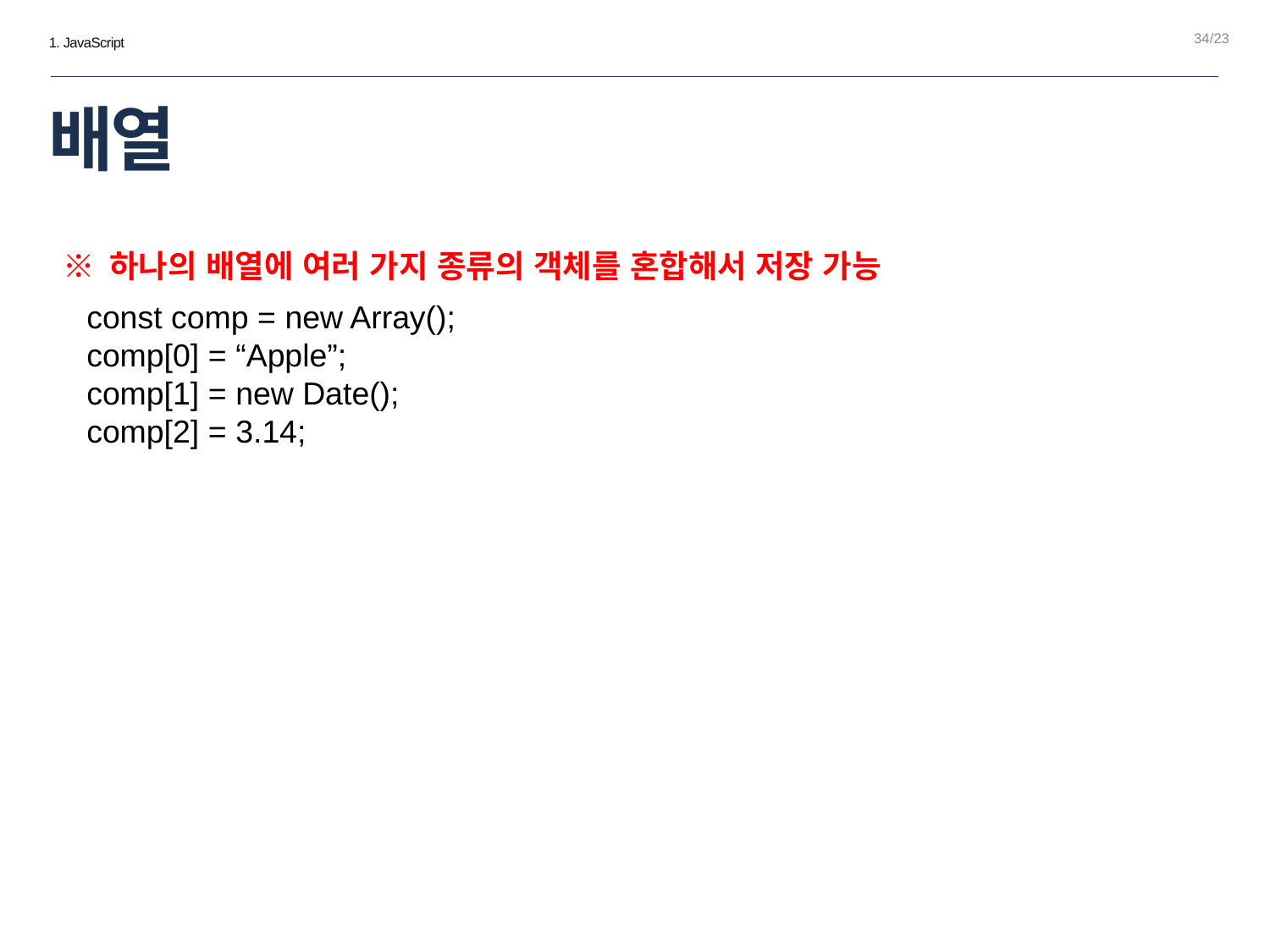

34
1. JavaScript
# 배열
※ 하나의 배열에 여러 가지 종류의 객체를 혼합해서 저장 가능
const comp = new Array();
comp[0] = “Apple”;
comp[1] = new Date();
comp[2] = 3.14;